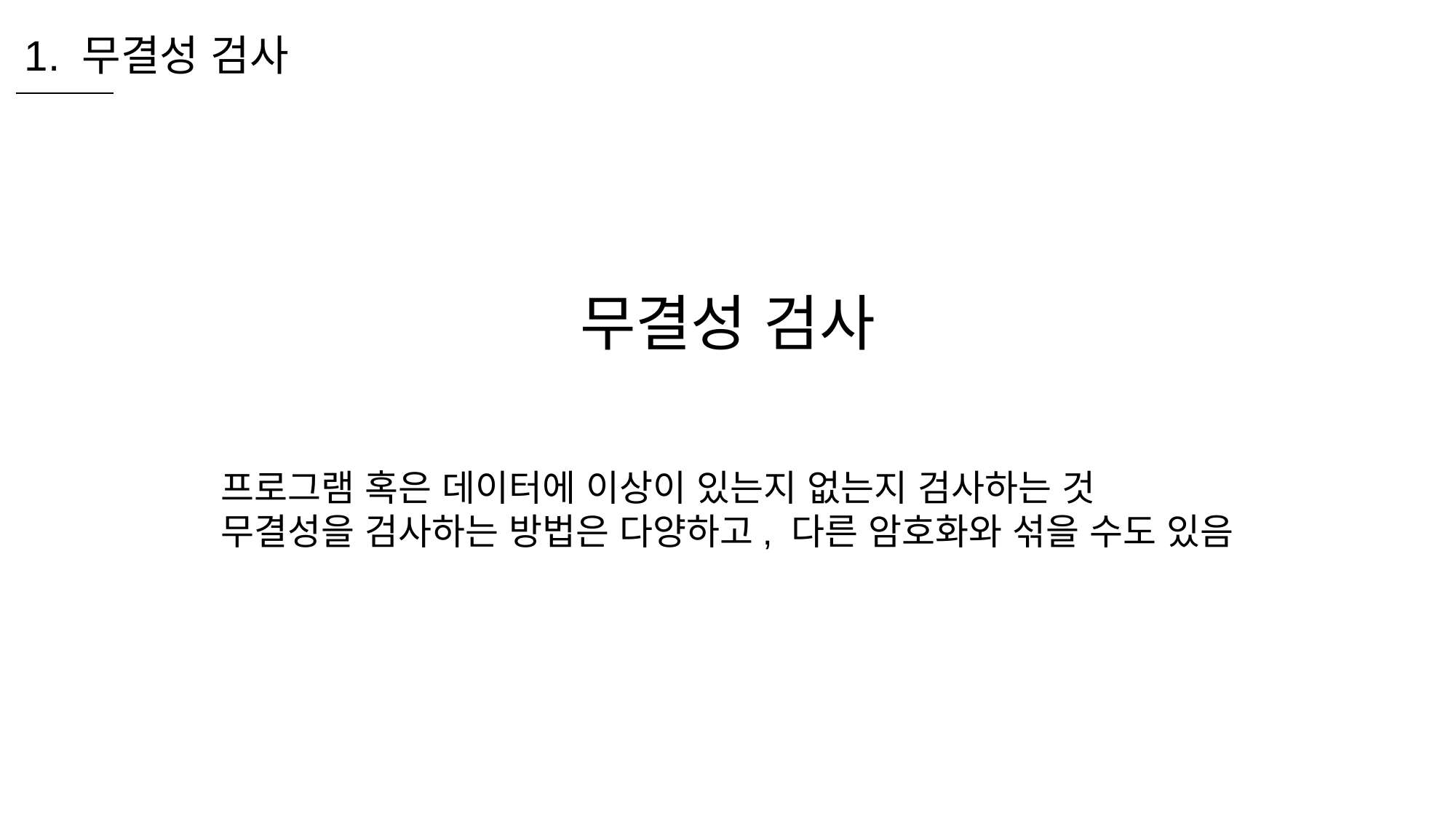

1. 무결성 검사
무결성 검사
프로그램 혹은 데이터에 이상이 있는지 없는지 검사하는 것
무결성을 검사하는 방법은 다양하고, 다른 암호화와 섞을 수도 있음